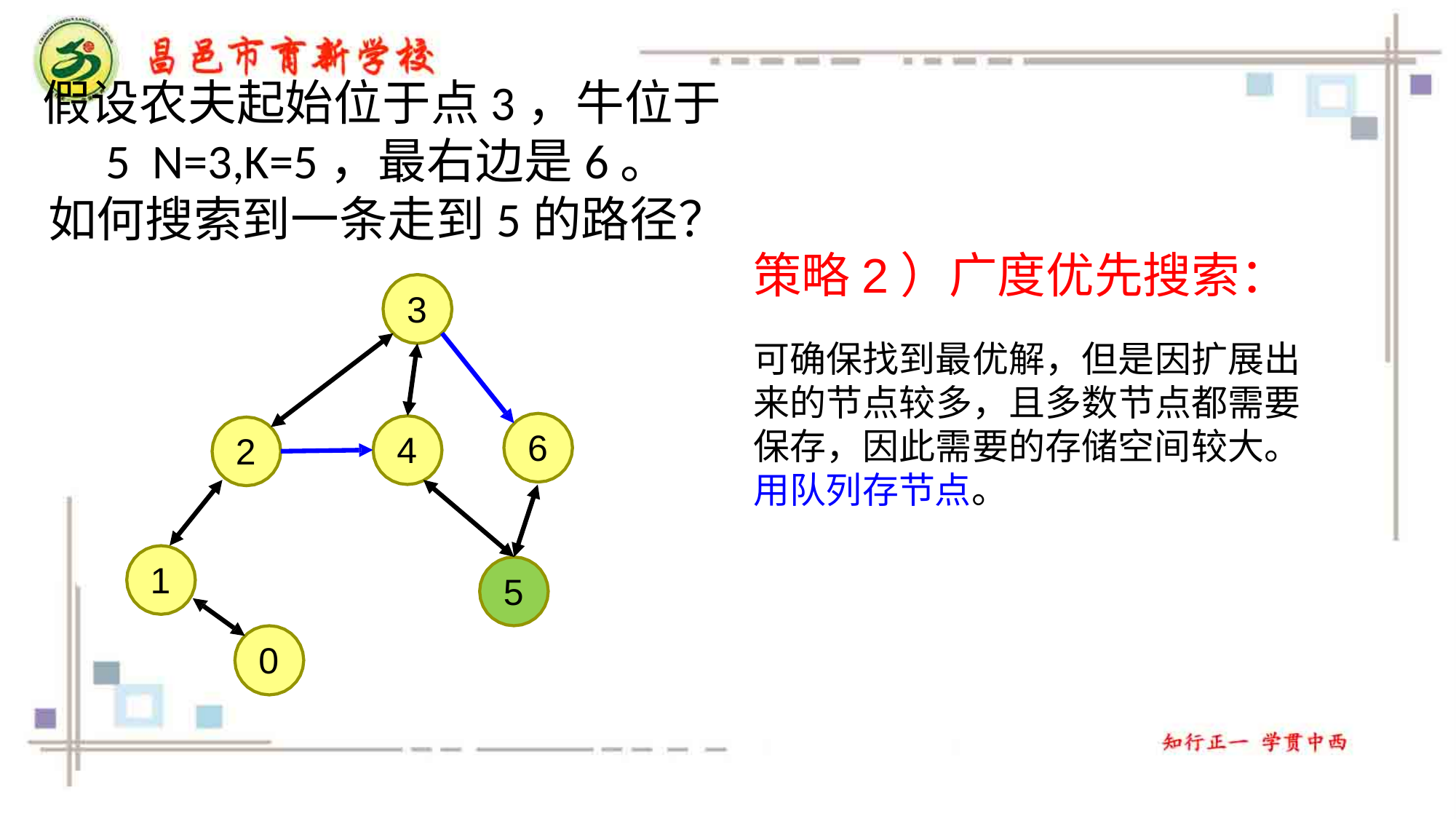

# 假设农夫起始位于点3，牛位于5  N=3,K=5，最右边是6。
如何搜索到一条走到5的路径？
策略2）广度优先搜索：
可确保找到最优解，但是因扩展出 来的节点较多，且多数节点都需要 保存，因此需要的存储空间较大。 用队列存节点。

3

6
4
2

1
5

0
24